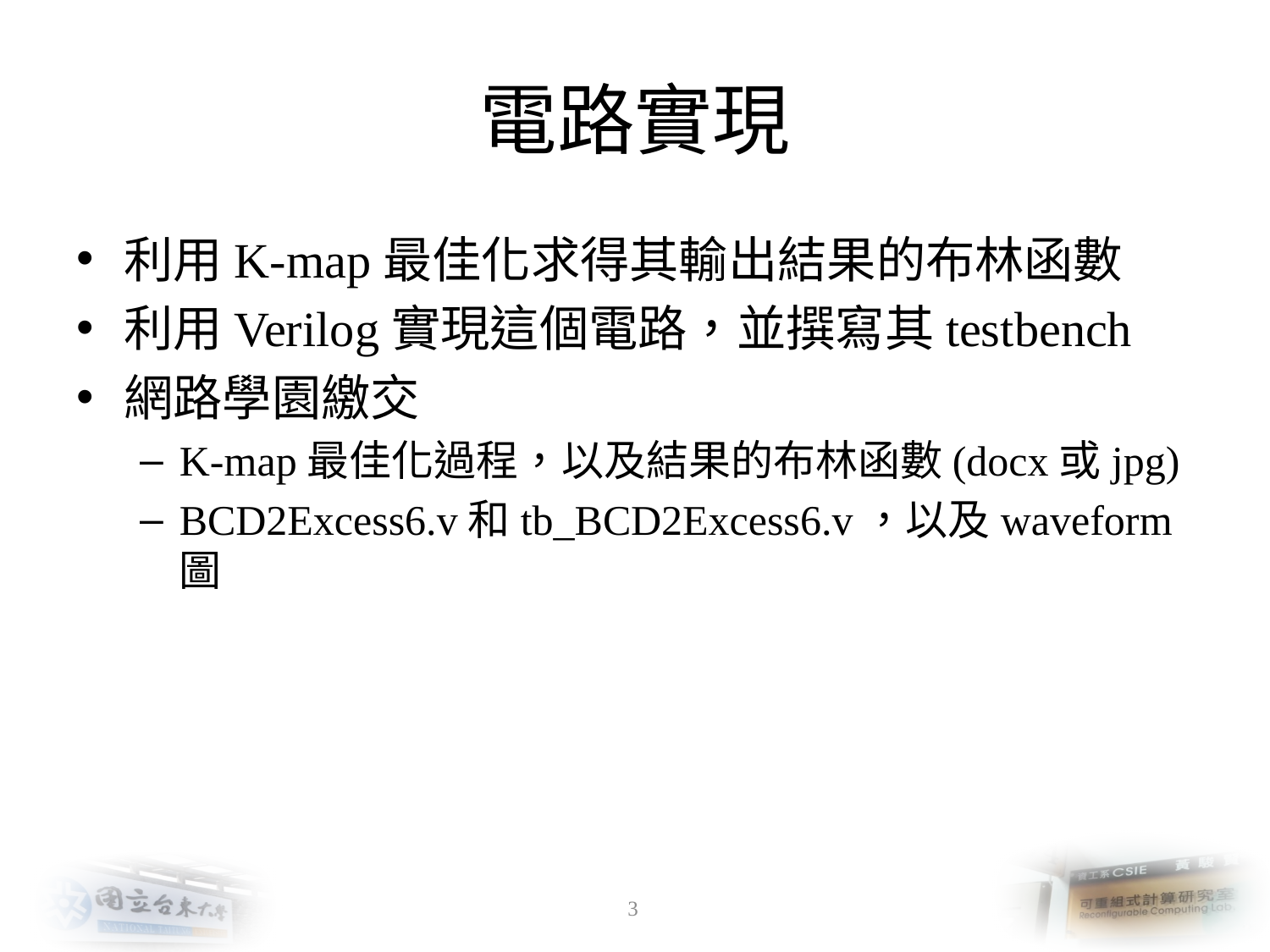

# 電路實現
利用K-map最佳化求得其輸出結果的布林函數
利用Verilog實現這個電路，並撰寫其testbench
網路學園繳交
K-map最佳化過程，以及結果的布林函數(docx或jpg)
BCD2Excess6.v和tb_BCD2Excess6.v，以及waveform圖

3